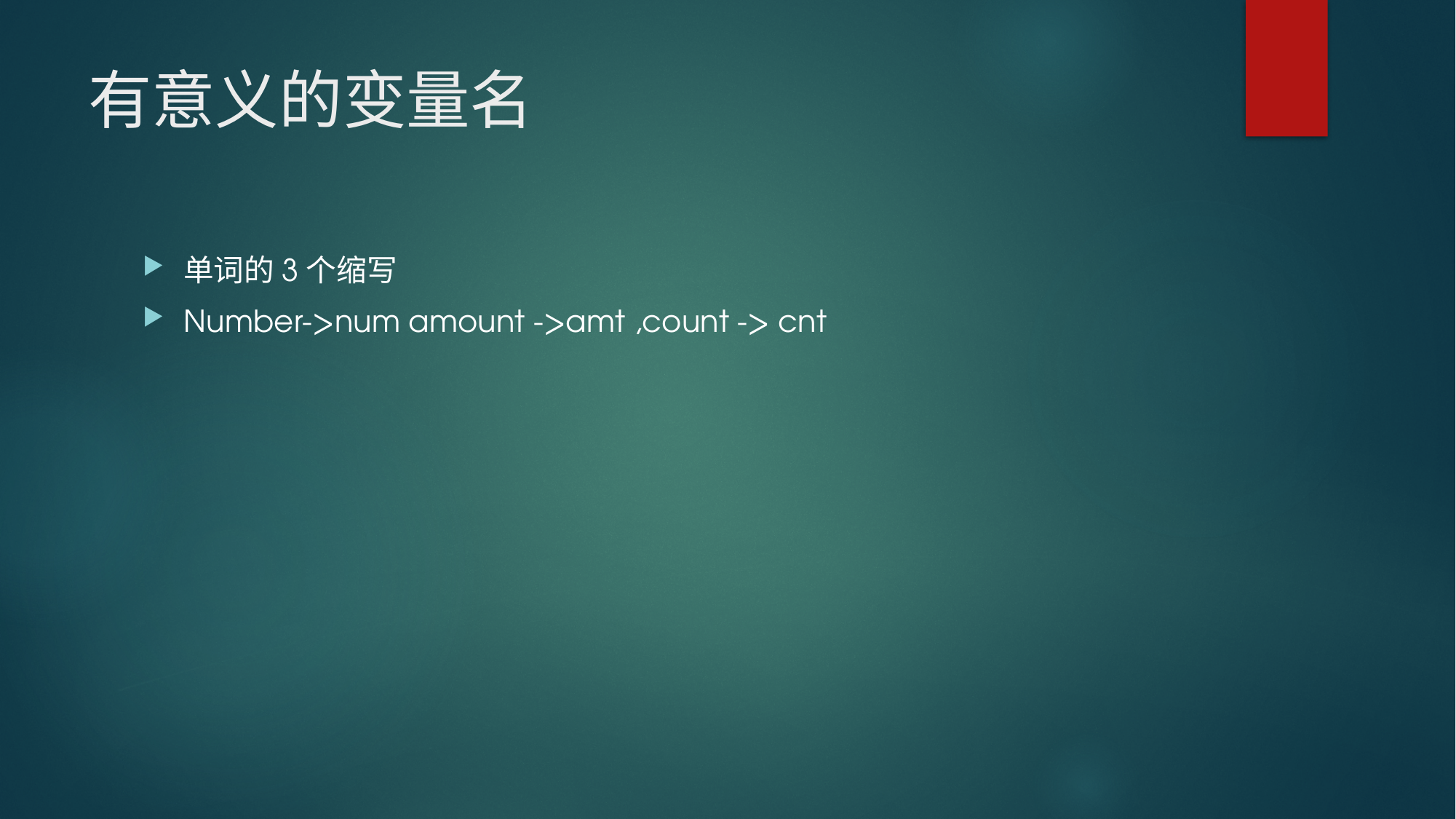

# 有意义的变量名
单词的3个缩写
Number->num amount ->amt ,count -> cnt